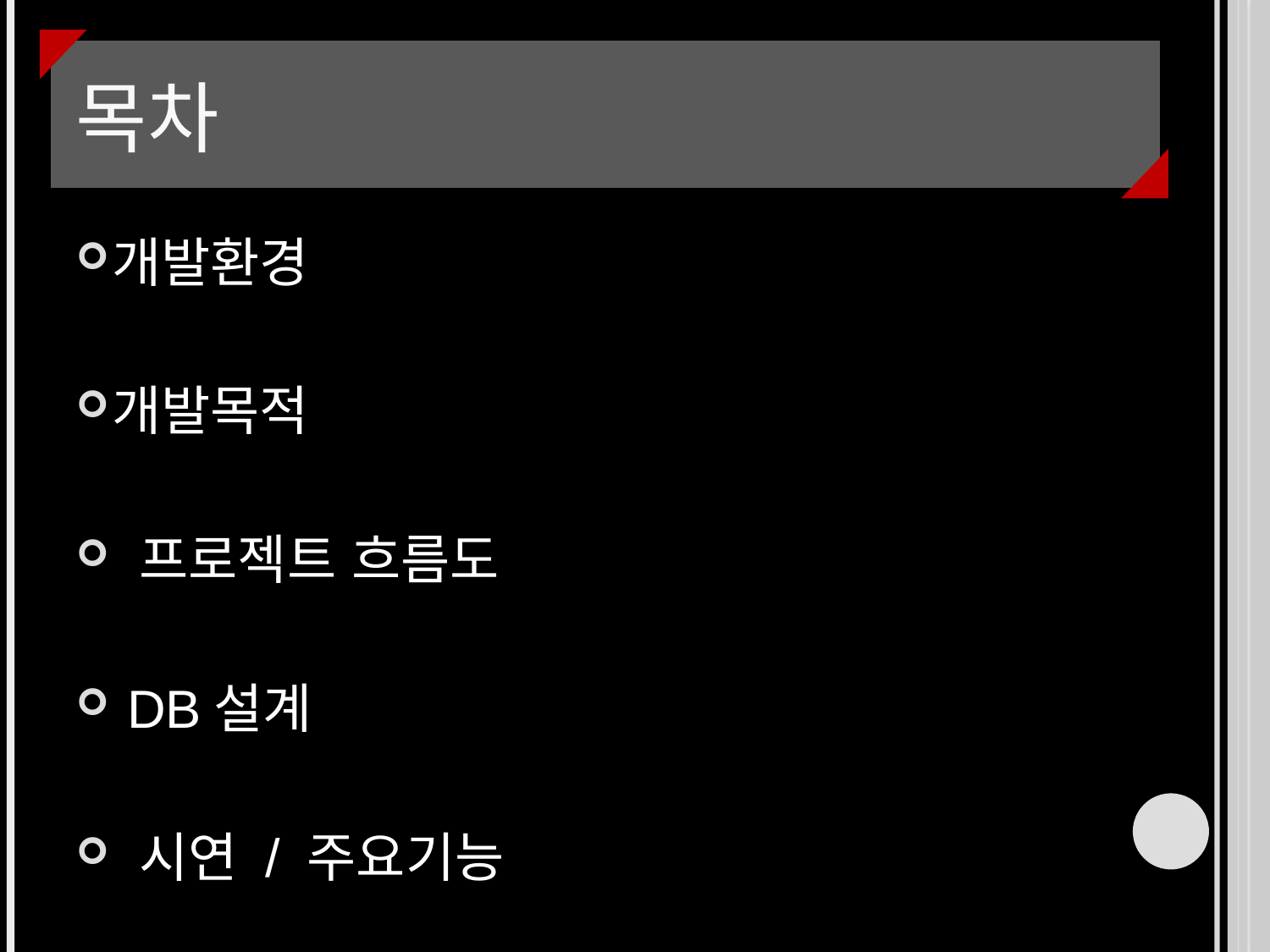

# 목차
개발환경

개발목적

 프로젝트 흐름도

 DB설계

 시연 / 주요기능